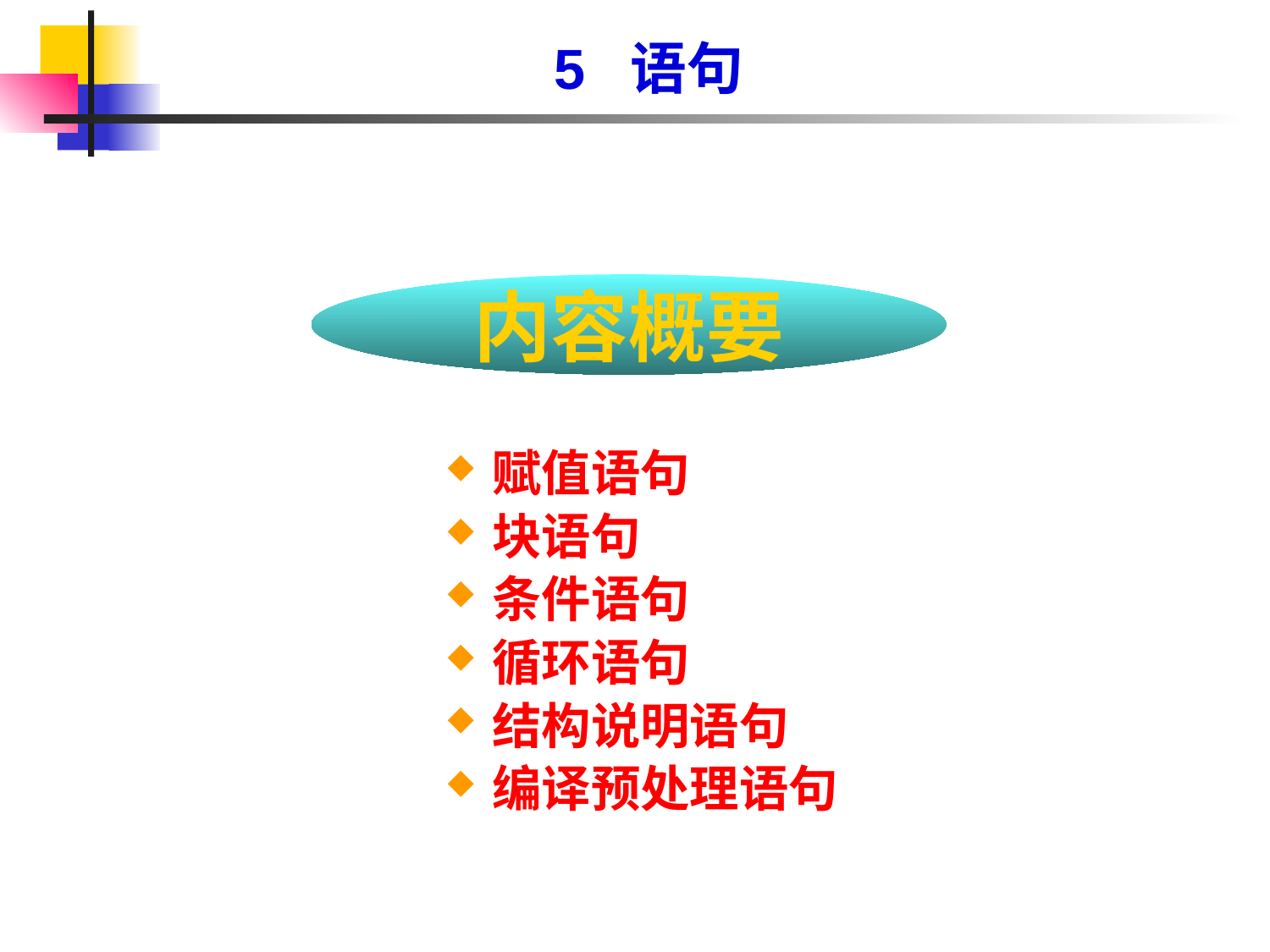

5  语句
内容概要
赋值语句
块语句
条件语句
循环语句
结构说明语句
编译预处理语句

# 112